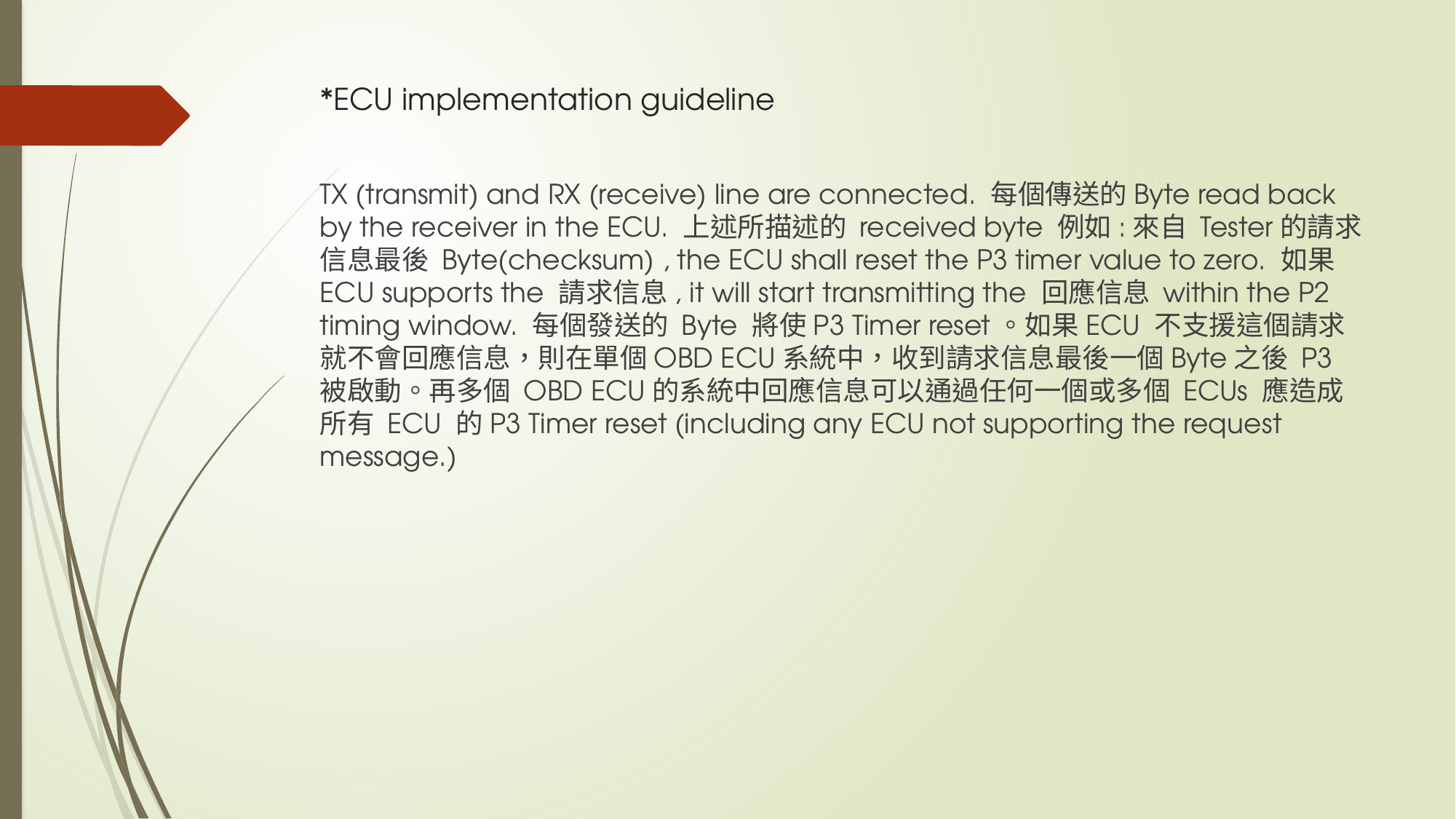

# *ECU implementation guideline
TX (transmit) and RX (receive) line are connected. 每個傳送的Byte read back by the receiver in the ECU. 上述所描述的 received byte 例如:來自 Tester的請求信息最後 Byte(checksum) , the ECU shall reset the P3 timer value to zero. 如果 ECU supports the 請求信息, it will start transmitting the 回應信息 within the P2 timing window. 每個發送的 Byte 將使P3 Timer reset。如果ECU 不支援這個請求就不會回應信息，則在單個OBD ECU系統中，收到請求信息最後一個Byte之後 P3 被啟動。再多個 OBD ECU的系統中回應信息可以通過任何一個或多個 ECUs 應造成所有 ECU 的P3 Timer reset (including any ECU not supporting the request message.)